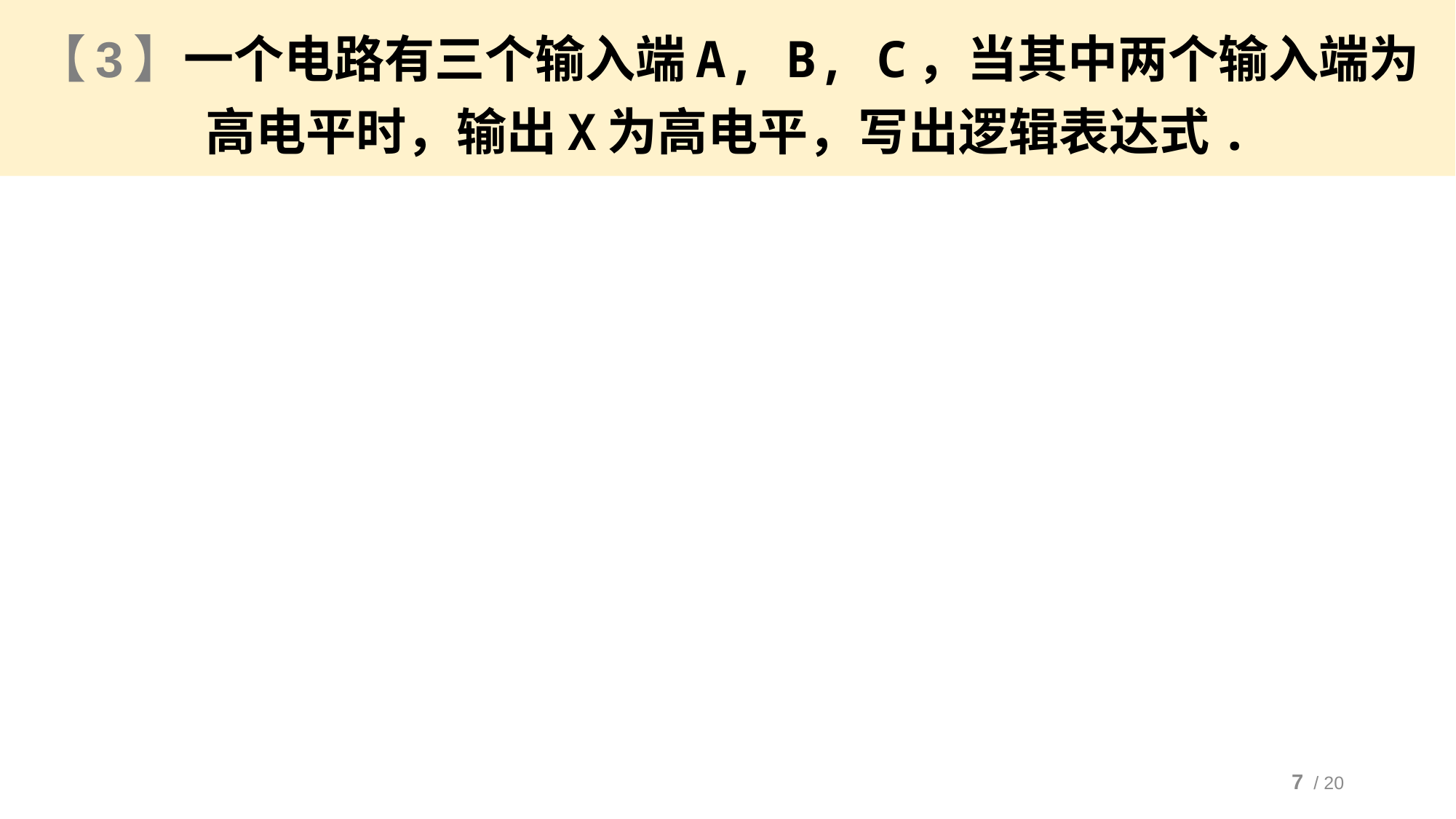

# 【3】一个电路有三个输入端A, B, C，当其中两个输入端为 高电平时，输出X为高电平，写出逻辑表达式.
7  / 20